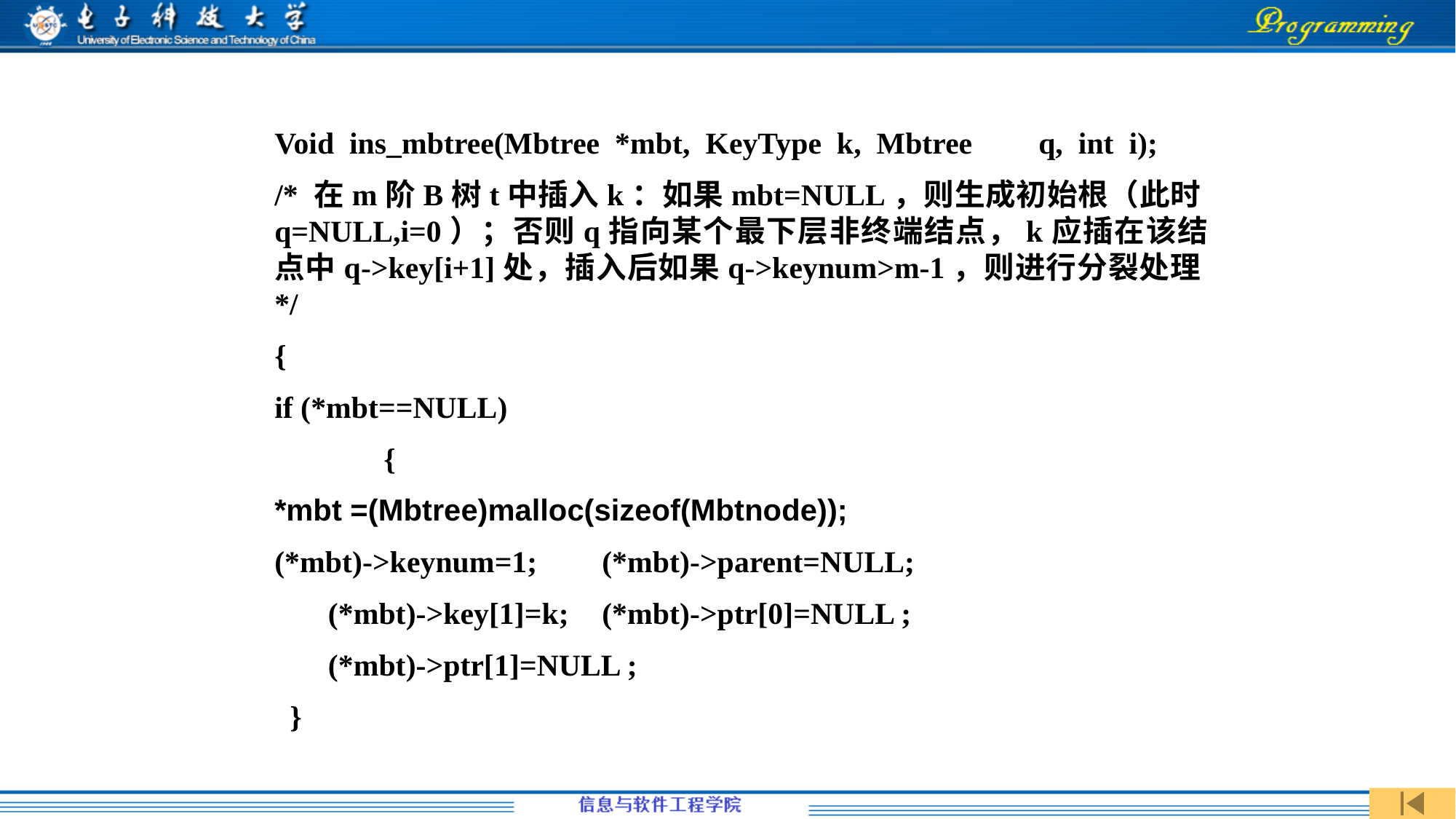

Void  ins_mbtree(Mbtree  *mbt,  KeyType  k,  Mbtree 	q,  int  i);
/* 在m阶B树t中插入k：如果mbt=NULL，则生成初始根（此时q=NULL,i=0）；否则q指向某个最下层非终端结点，k应插在该结点中q->key[i+1]处，插入后如果q->keynum>m-1，则进行分裂处理*/
{
if (*mbt==NULL)
	{
*mbt =(Mbtree)malloc(sizeof(Mbtnode));
(*mbt)->keynum=1;	(*mbt)->parent=NULL;
       (*mbt)->key[1]=k;	(*mbt)->ptr[0]=NULL ;
       (*mbt)->ptr[1]=NULL ;
  }